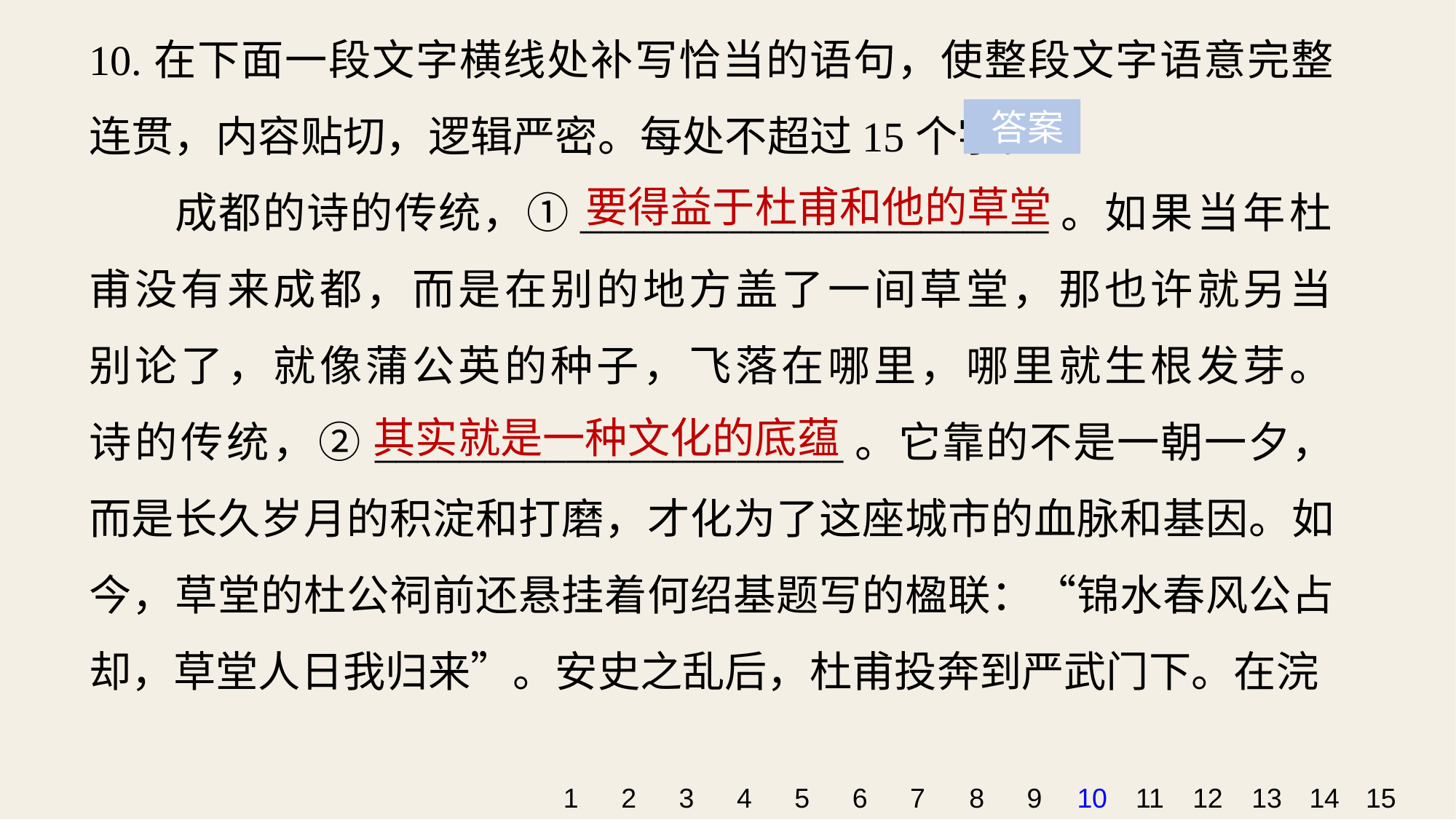

10.在下面一段文字横线处补写恰当的语句，使整段文字语意完整连贯，内容贴切，逻辑严密。每处不超过15个字。
成都的诗的传统，①______________________。如果当年杜甫没有来成都，而是在别的地方盖了一间草堂，那也许就另当别论了，就像蒲公英的种子，飞落在哪里，哪里就生根发芽。诗的传统，②______________________。它靠的不是一朝一夕，而是长久岁月的积淀和打磨，才化为了这座城市的血脉和基因。如今，草堂的杜公祠前还悬挂着何绍基题写的楹联：“锦水春风公占却，草堂人日我归来”。安史之乱后，杜甫投奔到严武门下。在浣
 答案
要得益于杜甫和他的草堂
其实就是一种文化的底蕴
1
2
3
4
5
6
7
8
9
10
11
12
13
14
15